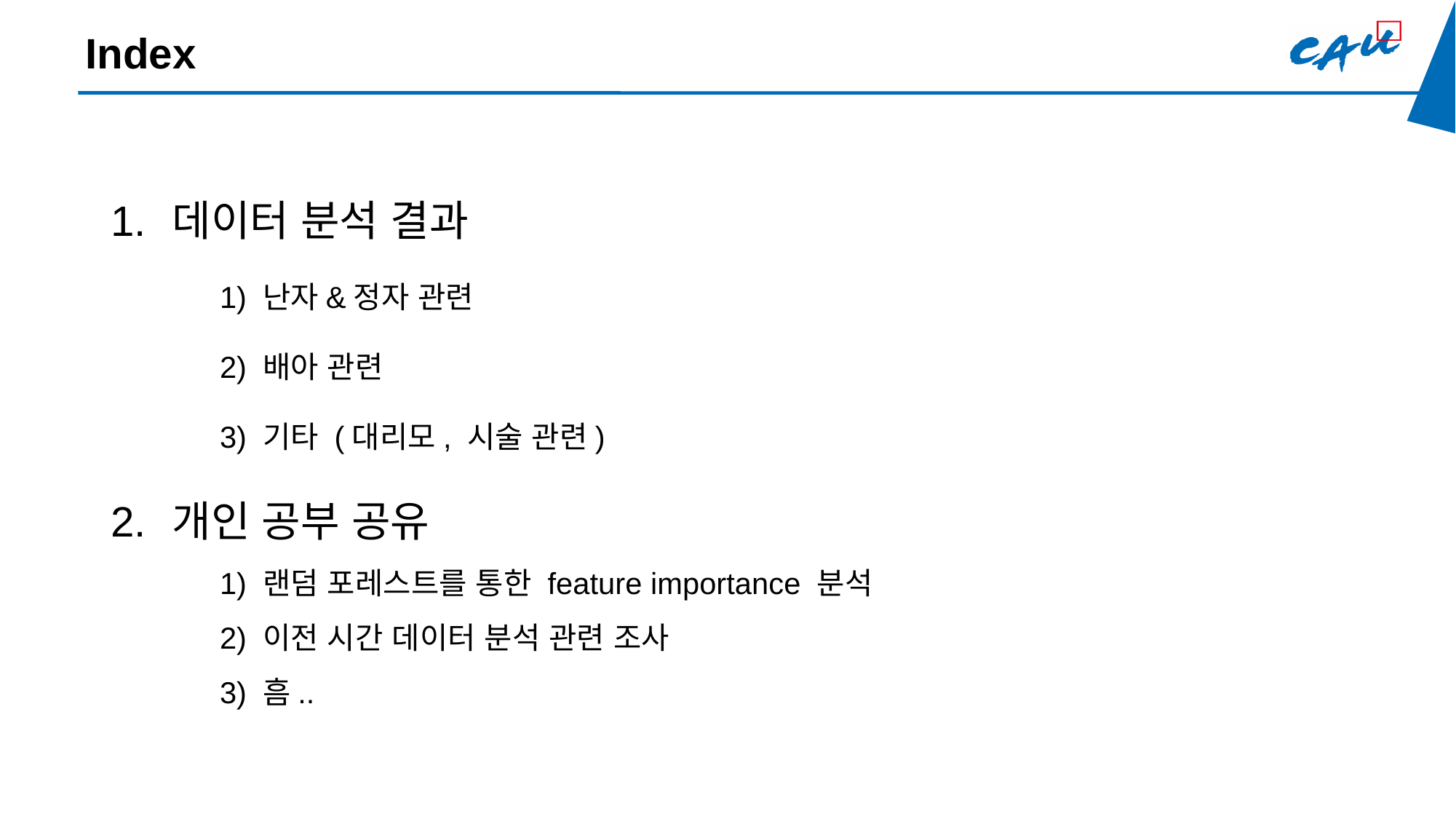

Index
데이터 분석 결과
	1) 난자&정자 관련
	2) 배아 관련
	3) 기타 (대리모, 시술 관련)
개인 공부 공유
	1) 랜덤 포레스트를 통한 feature importance 분석
	2) 이전 시간 데이터 분석 관련 조사
	3) 흠..